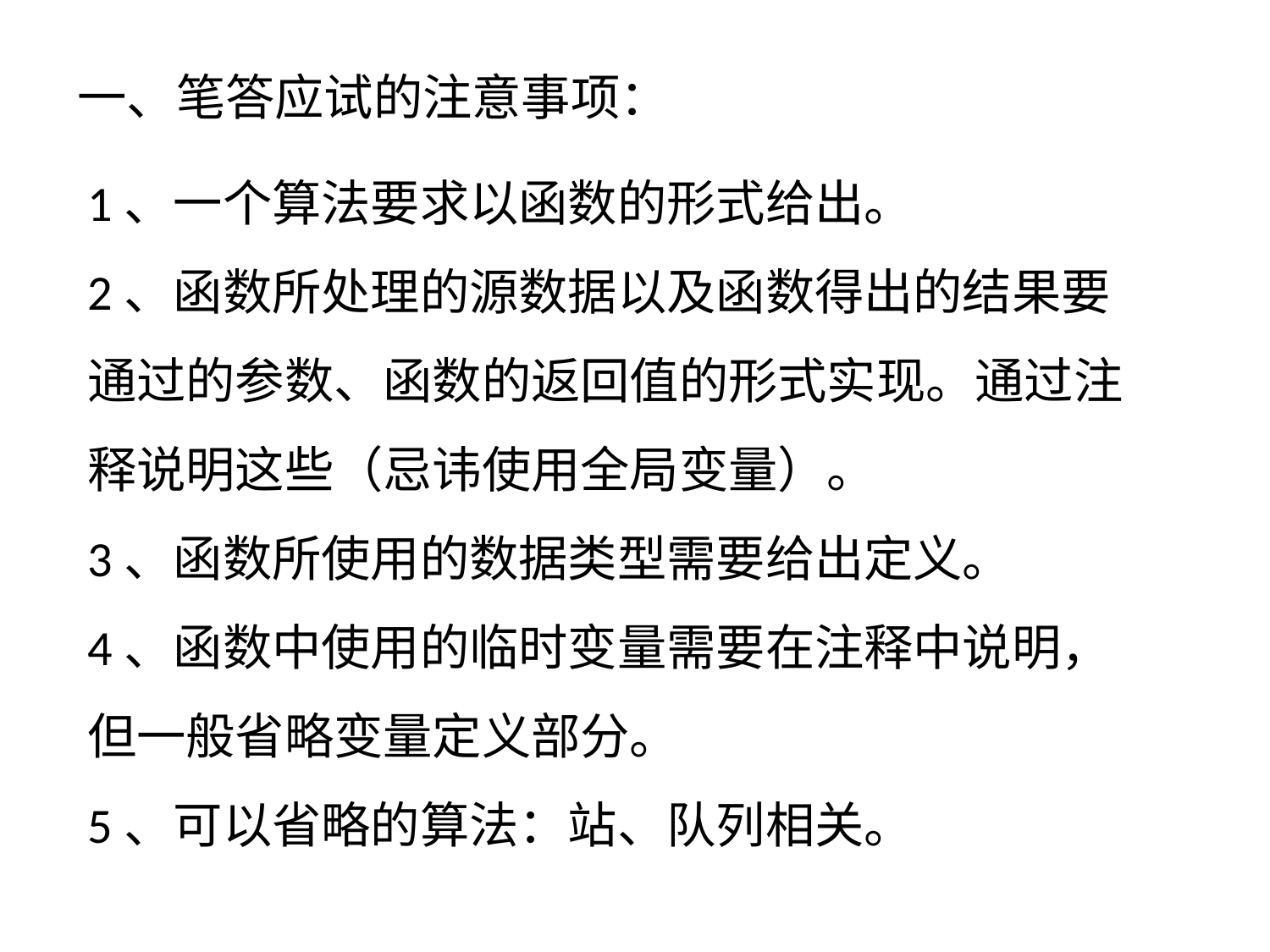

# 一、笔答应试的注意事项：
1、一个算法要求以函数的形式给出。
2、函数所处理的源数据以及函数得出的结果要通过的参数、函数的返回值的形式实现。通过注释说明这些（忌讳使用全局变量）。
3、函数所使用的数据类型需要给出定义。
4、函数中使用的临时变量需要在注释中说明，但一般省略变量定义部分。
5、可以省略的算法：站、队列相关。